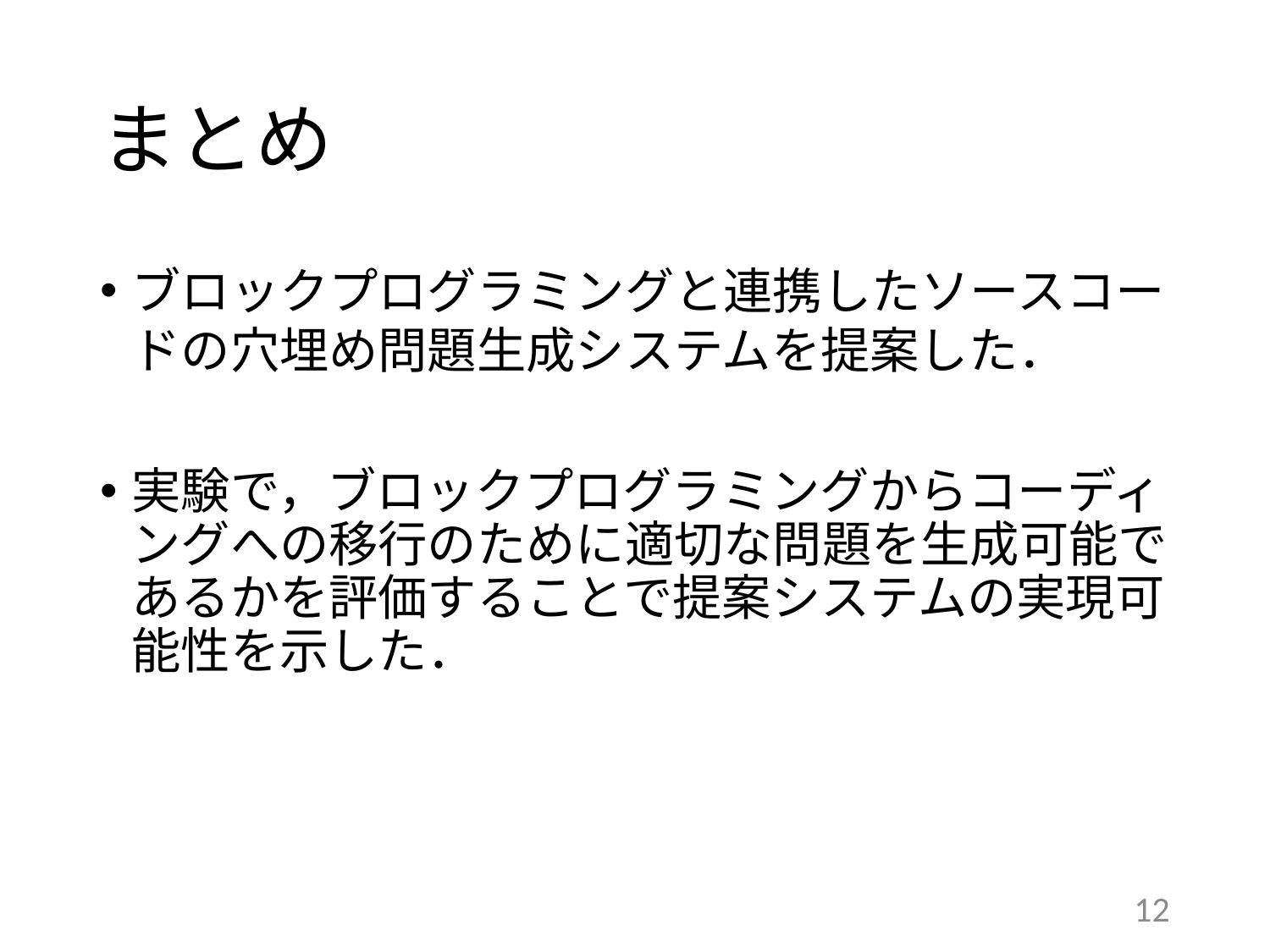

# まとめ
ブロックプログラミングと連携したソースコードの穴埋め問題生成システムを提案した．

実験で，ブロックプログラミングからコーディングへの移行のために適切な問題を生成可能であるかを評価することで提案システムの実現可能性を示した．

12